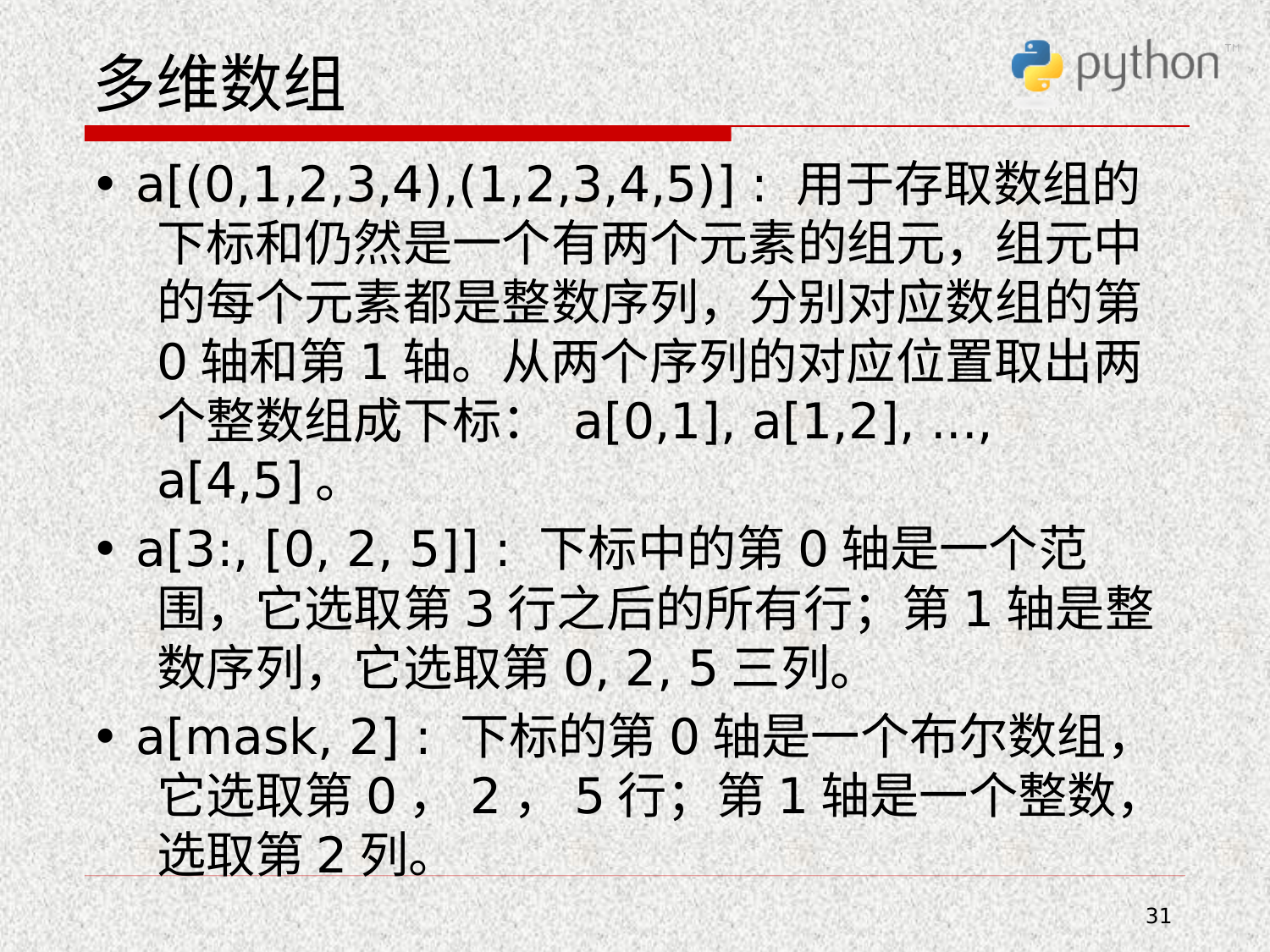

# 多维数组
• a[(0,1,2,3,4),(1,2,3,4,5)] : 用于存取数组的下标和仍然是一个有两个元素的组元，组元中的每个元素都是整数序列，分别对应数组的第0轴和第1轴。从两个序列的对应位置取出两个整数组成下标： a[0,1], a[1,2], ..., a[4,5]。
• a[3:, [0, 2, 5]] : 下标中的第0轴是一个范围，它选取第3行之后的所有行；第1轴是整数序列，它选取第0, 2, 5三列。
• a[mask, 2] : 下标的第0轴是一个布尔数组，它选取第0，2，5行；第1轴是一个整数，选取第2列。
31